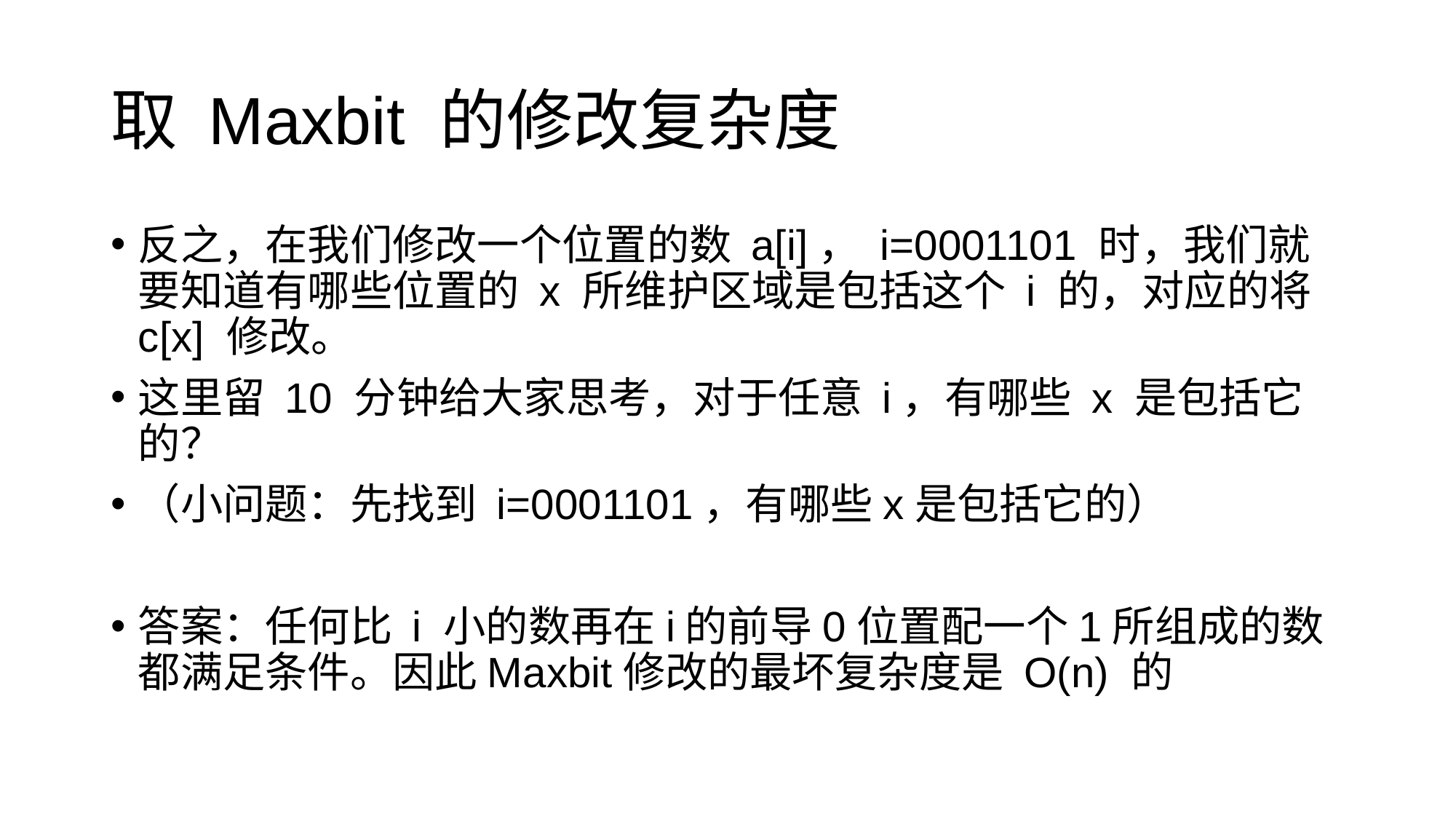

# 取 Maxbit 的修改复杂度
反之，在我们修改一个位置的数 a[i]， i=0001101 时，我们就要知道有哪些位置的 x 所维护区域是包括这个 i 的，对应的将 c[x] 修改。
这里留 10 分钟给大家思考，对于任意 i，有哪些 x 是包括它的？
（小问题：先找到 i=0001101，有哪些x是包括它的）

答案：任何比 i 小的数再在i的前导0位置配一个1所组成的数都满足条件。因此Maxbit修改的最坏复杂度是 O(n) 的